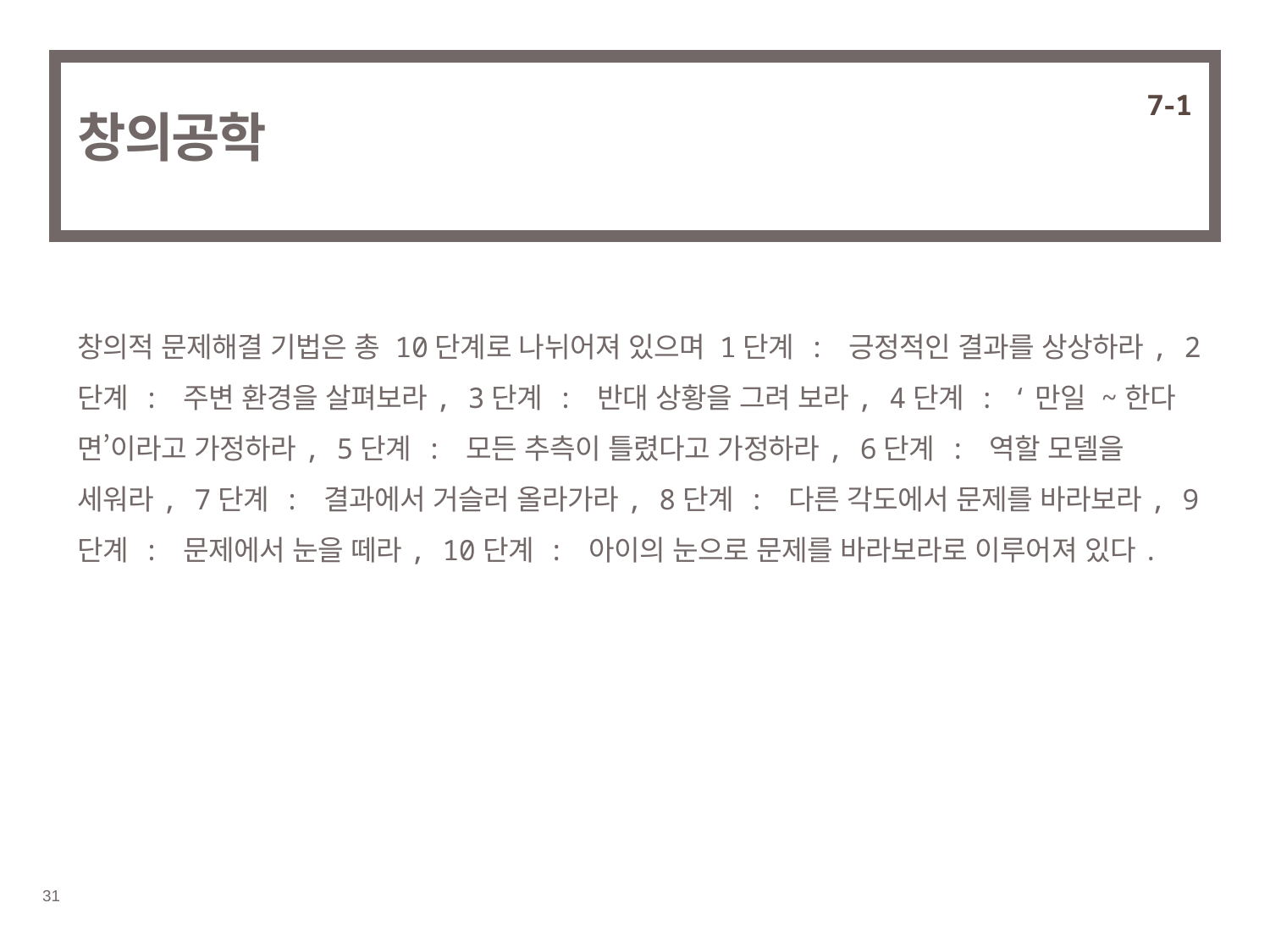

7-1

# 창의공학
창의적 문제해결 기법은 총 10단계로 나뉘어져 있으며 1단계 : 긍정적인 결과를 상상하라, 2단계 : 주변 환경을 살펴보라, 3단계 : 반대 상황을 그려 보라, 4단계 : ‘만일 ~한다면’이라고 가정하라, 5단계 : 모든 추측이 틀렸다고 가정하라, 6단계 : 역할 모델을 세워라, 7단계 : 결과에서 거슬러 올라가라, 8단계 : 다른 각도에서 문제를 바라보라, 9단계 : 문제에서 눈을 떼라, 10단계 : 아이의 눈으로 문제를 바라보라로 이루어져 있다.